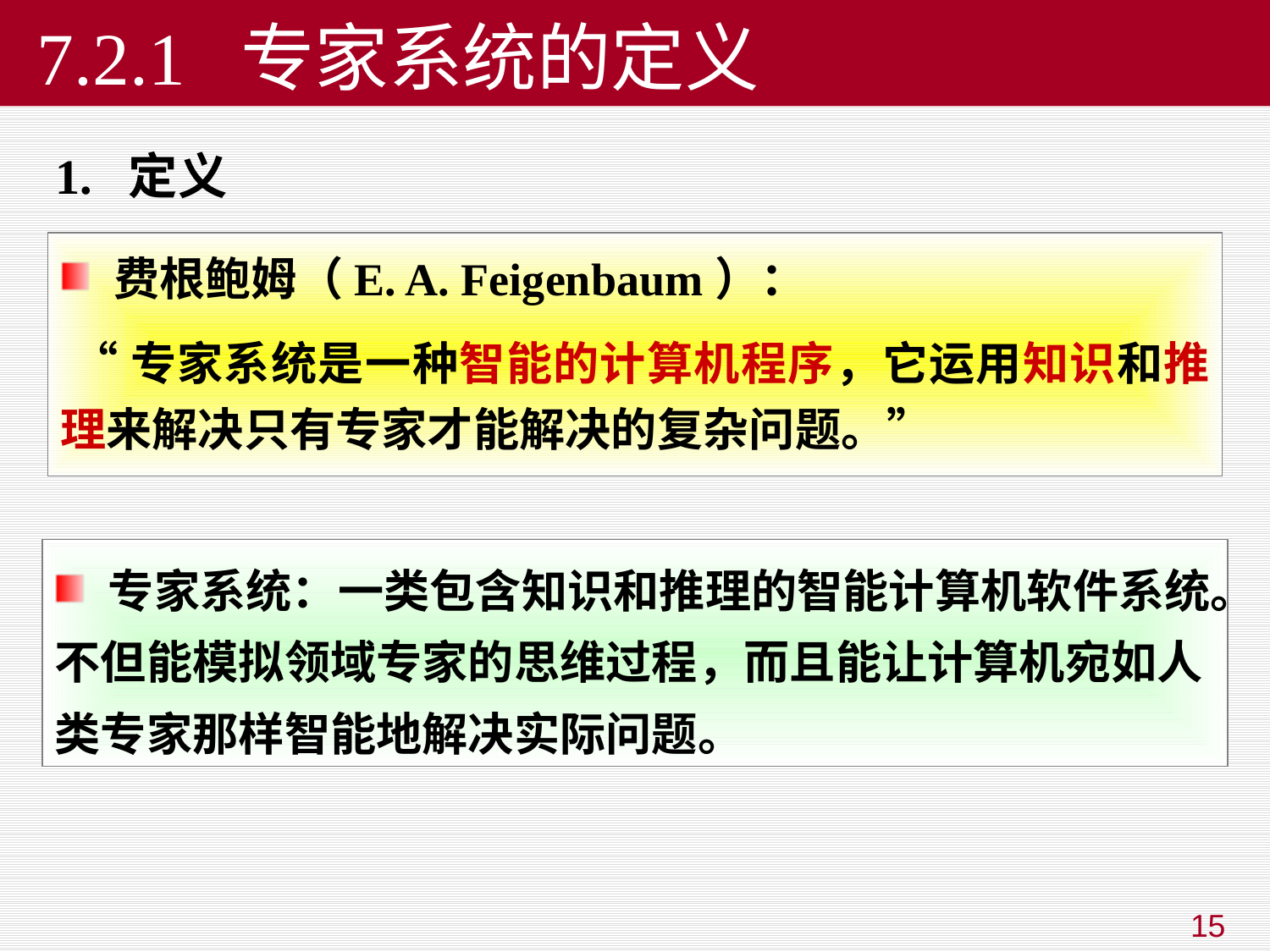

# 7.2.1  专家系统的定义
1.  定义

 费根鲍姆（E. A. Feigenbaum）：
 “专家系统是一种智能的计算机程序，它运用知识和推理来解决只有专家才能解决的复杂问题。”
 专家系统：一类包含知识和推理的智能计算机软件系统。不但能模拟领域专家的思维过程，而且能让计算机宛如人类专家那样智能地解决实际问题。
15